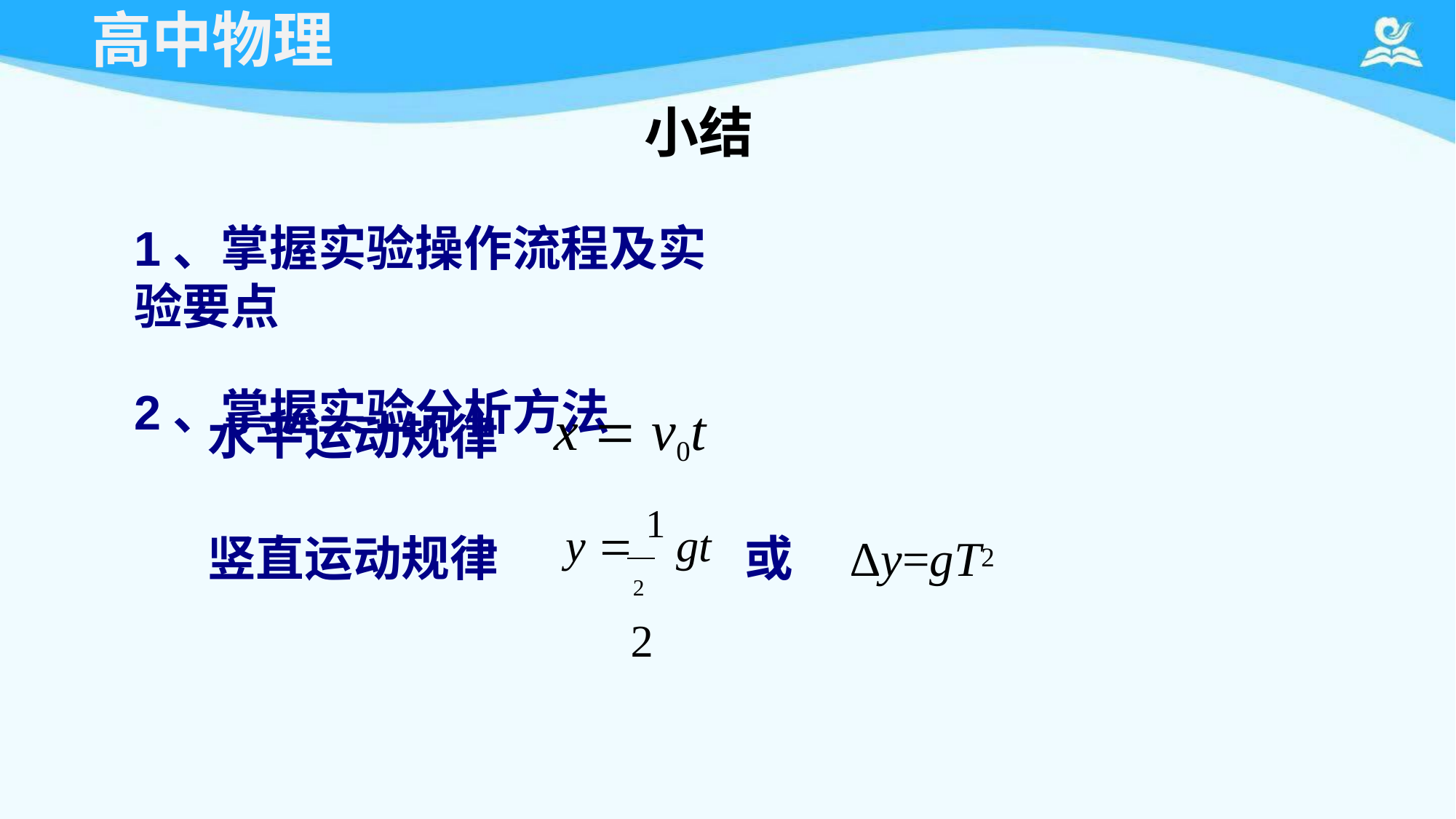

# 高中物理
小结

1、掌握实验操作流程及实验要点

2、掌握实验分析方法
x = v0t
y = 1 gt 2
2
水平运动规律
竖直运动规律
或	Δy=gT2